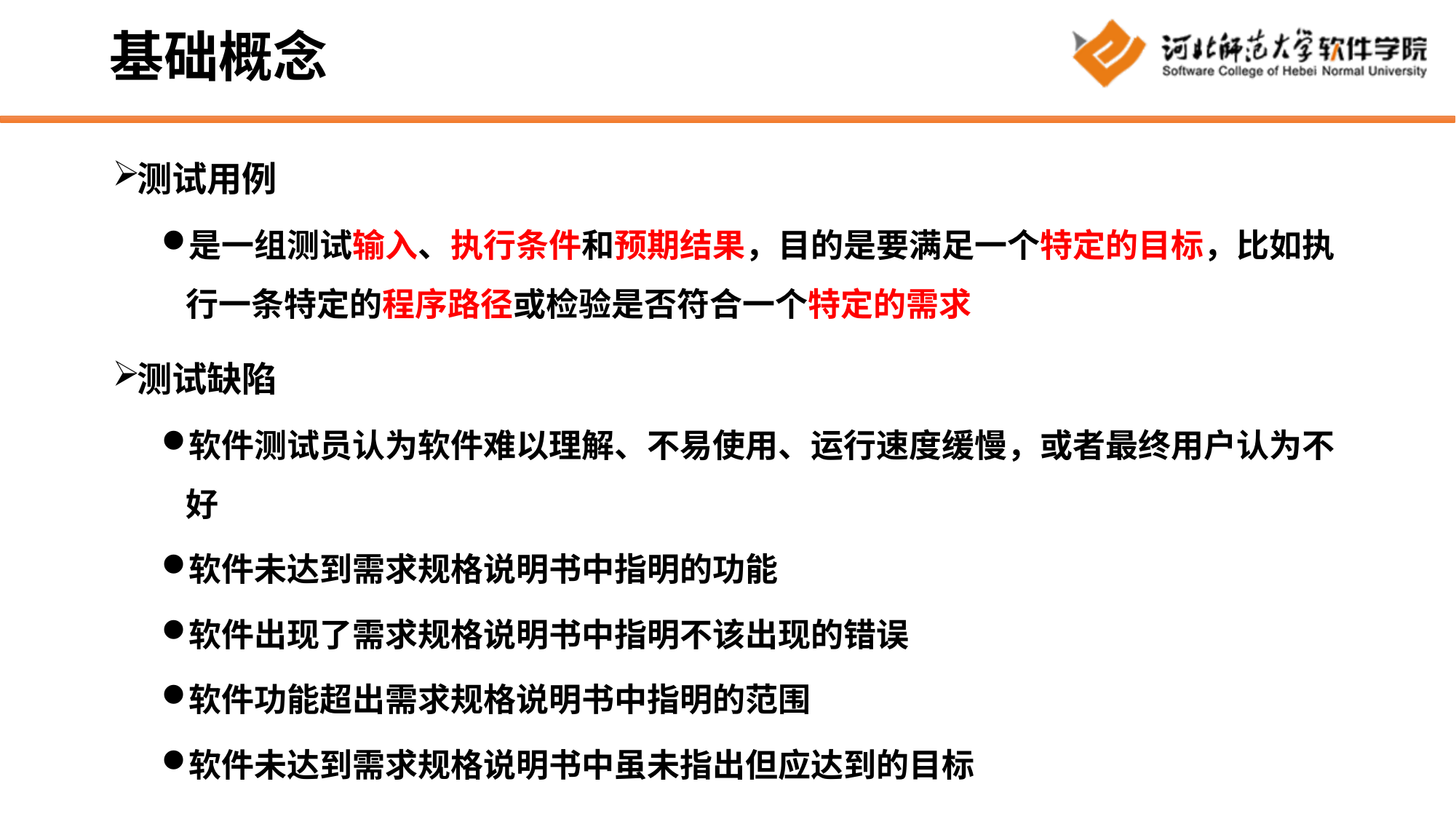

# 基础概念
测试用例
是一组测试输入、执行条件和预期结果，目的是要满足一个特定的目标，比如执行一条特定的程序路径或检验是否符合一个特定的需求
测试缺陷
软件测试员认为软件难以理解、不易使用、运行速度缓慢，或者最终用户认为不好
软件未达到需求规格说明书中指明的功能
软件出现了需求规格说明书中指明不该出现的错误
软件功能超出需求规格说明书中指明的范围
软件未达到需求规格说明书中虽未指出但应达到的目标